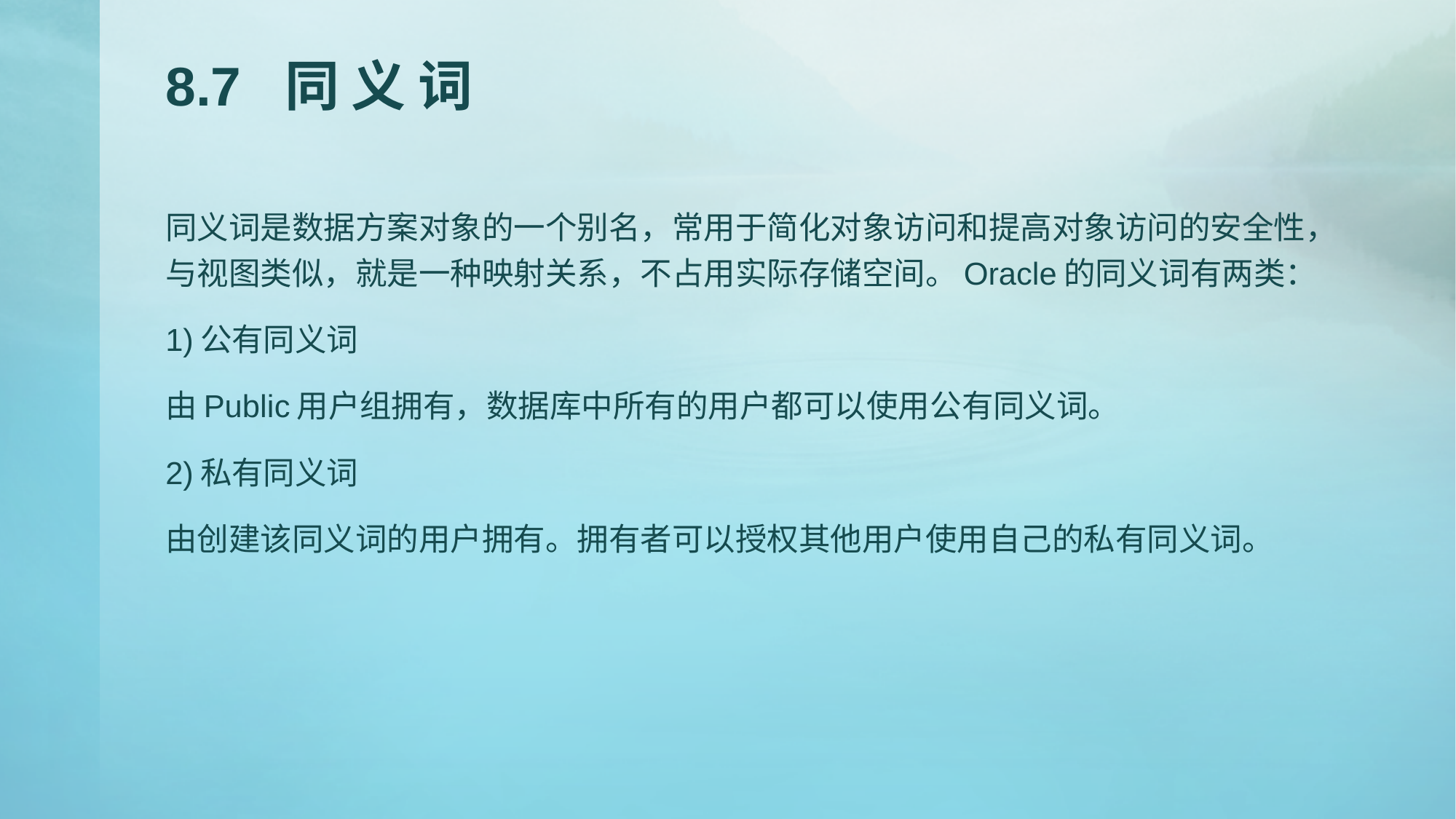

# 8.7  同 义 词
同义词是数据方案对象的一个别名，常用于简化对象访问和提高对象访问的安全性，与视图类似，就是一种映射关系，不占用实际存储空间。Oracle的同义词有两类：
1)公有同义词
由Public用户组拥有，数据库中所有的用户都可以使用公有同义词。
2)私有同义词
由创建该同义词的用户拥有。拥有者可以授权其他用户使用自己的私有同义词。